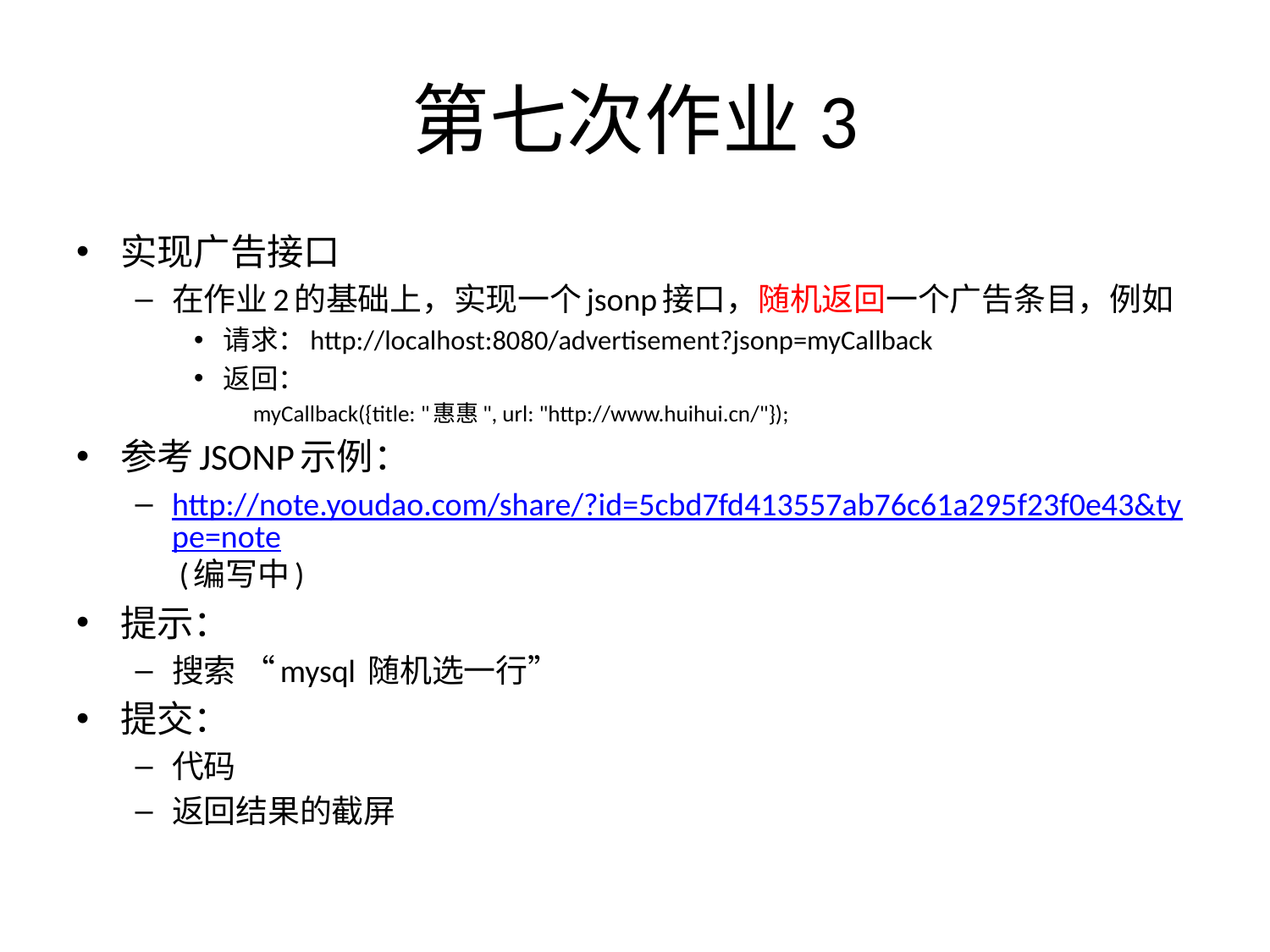

# 第七次作业3
实现广告接口
在作业2的基础上，实现一个jsonp接口，随机返回一个广告条目，例如
请求：http://localhost:8080/advertisement?jsonp=myCallback
返回：
myCallback({title: "惠惠", url: "http://www.huihui.cn/"});
参考JSONP示例：
http://note.youdao.com/share/?id=5cbd7fd413557ab76c61a295f23f0e43&type=note (编写中)
提示：
搜索 “mysql 随机选一行”
提交：
代码
返回结果的截屏